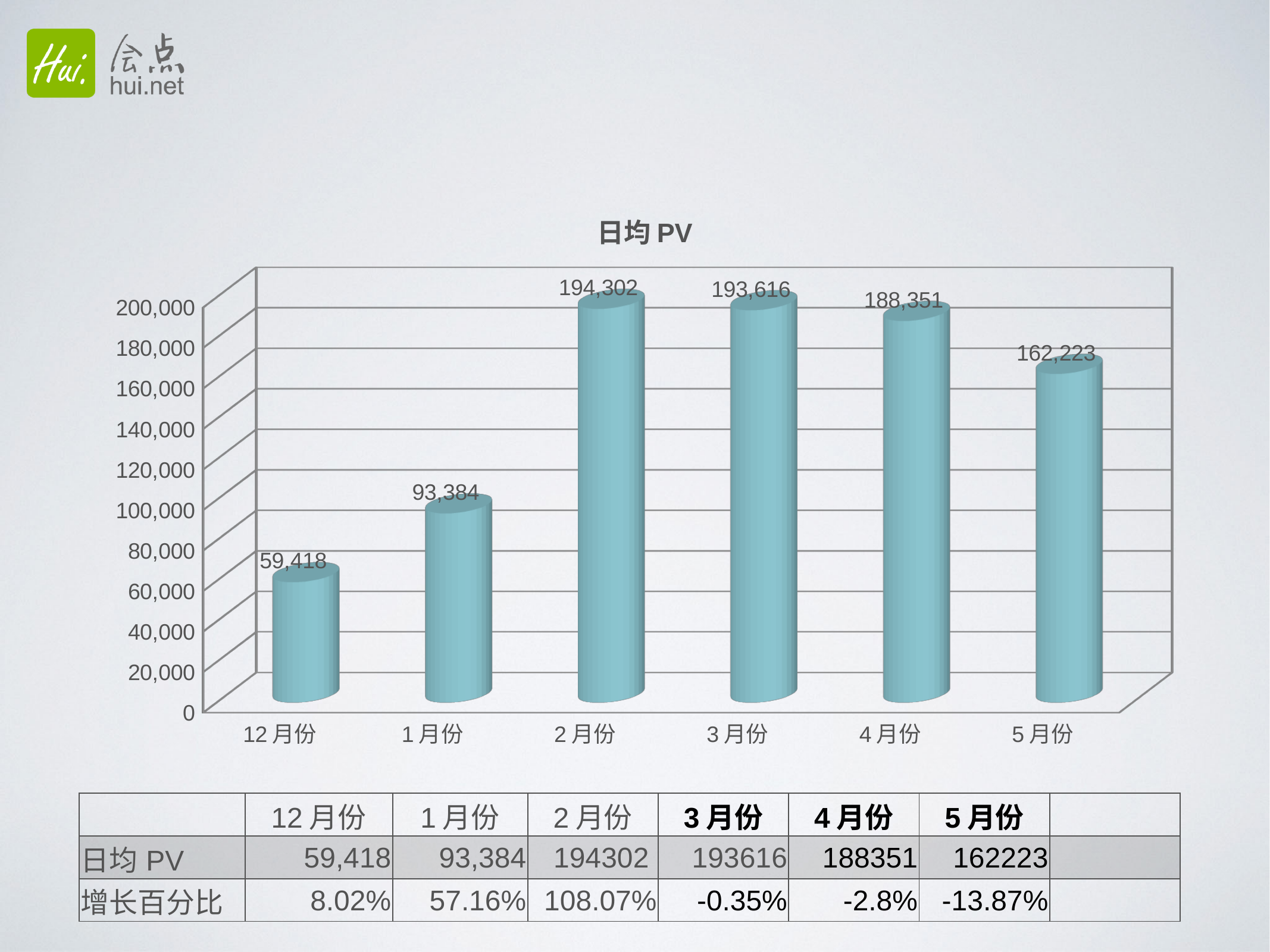

[unsupported chart]

|  | 12月份 | 1月份 | 2月份 | 3月份 | 4月份 | 5月份 |  |
| --- | --- | --- | --- | --- | --- | --- | --- |
| 日均PV | 59,418 | 93,384 | 194302 | 193616 | 188351 | 162223 |  |
| 增长百分比 | 8.02% | 57.16% | 108.07% | -0.35% | -2.8% | -13.87% |  |